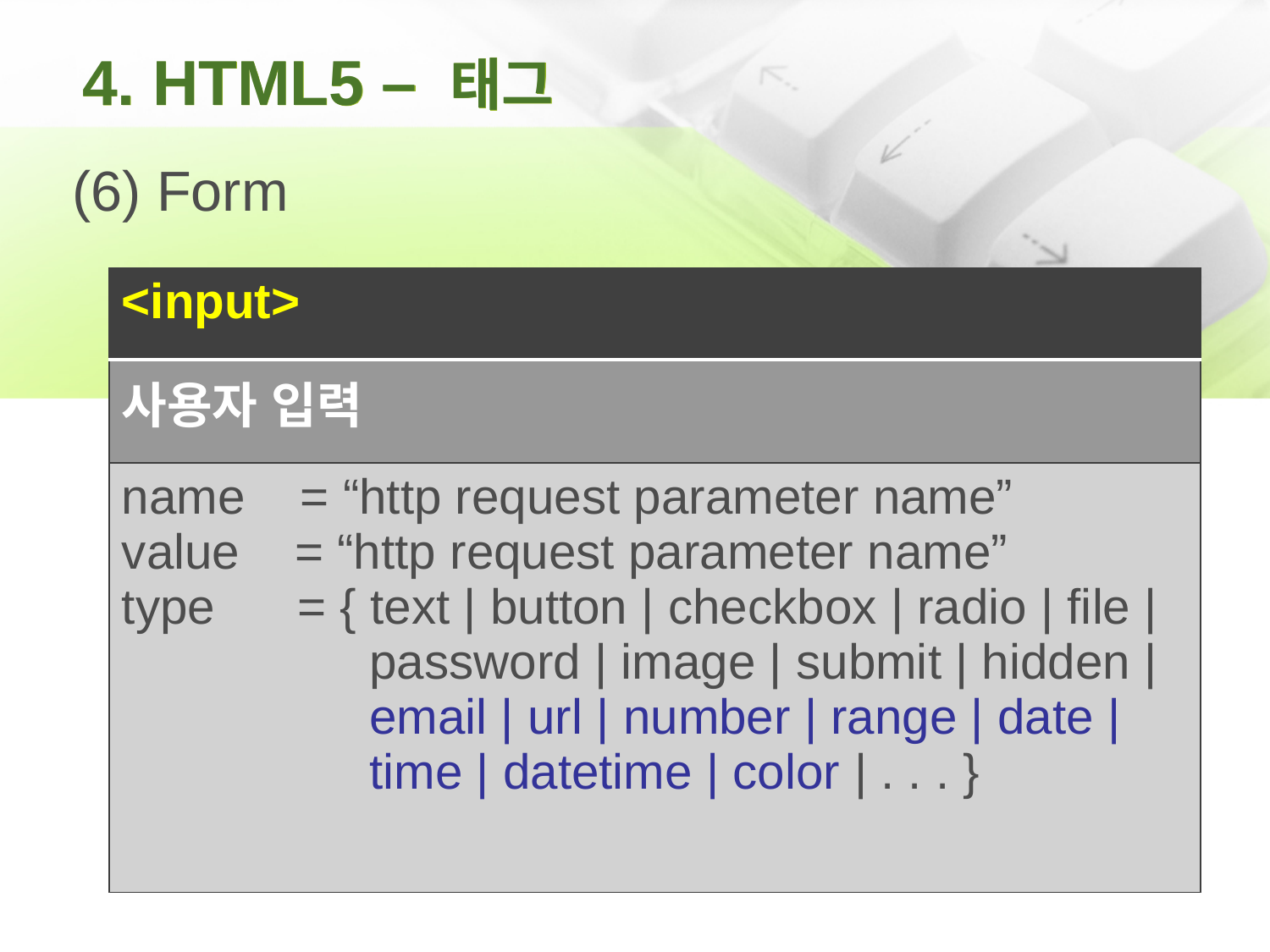

# 4. HTML5 – 태그
(6) Form

| <input> |
| --- |
| 사용자 입력 |
| name = “http request parameter name” value = “http request parameter name” type = { text | button | checkbox | radio | file | password | image | submit | hidden | email | url | number | range | date | time | datetime | color | . . . } |